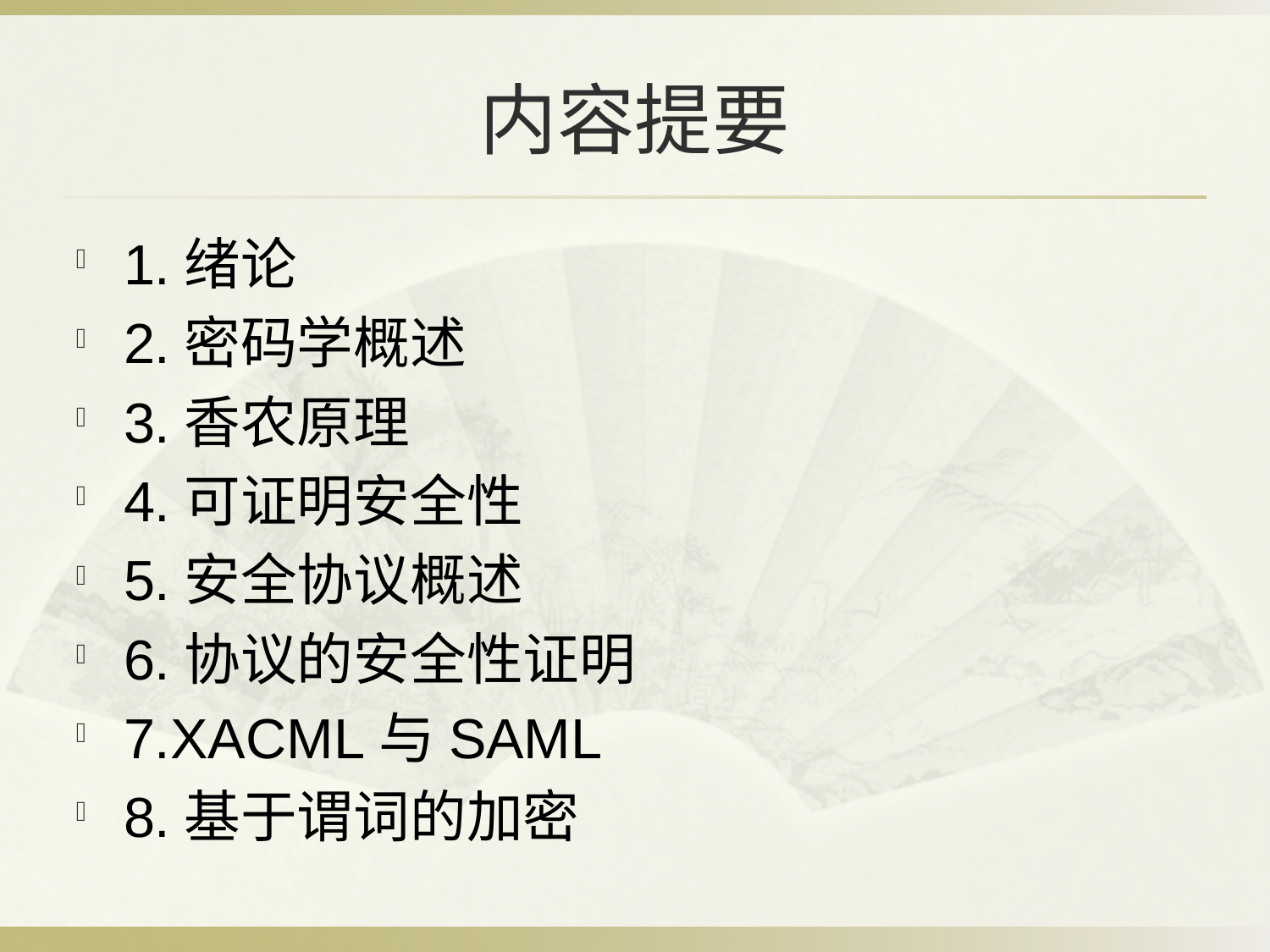

# 内容提要
1.绪论
2.密码学概述
3.香农原理
4.可证明安全性
5.安全协议概述
6.协议的安全性证明
7.XACML与SAML
8.基于谓词的加密